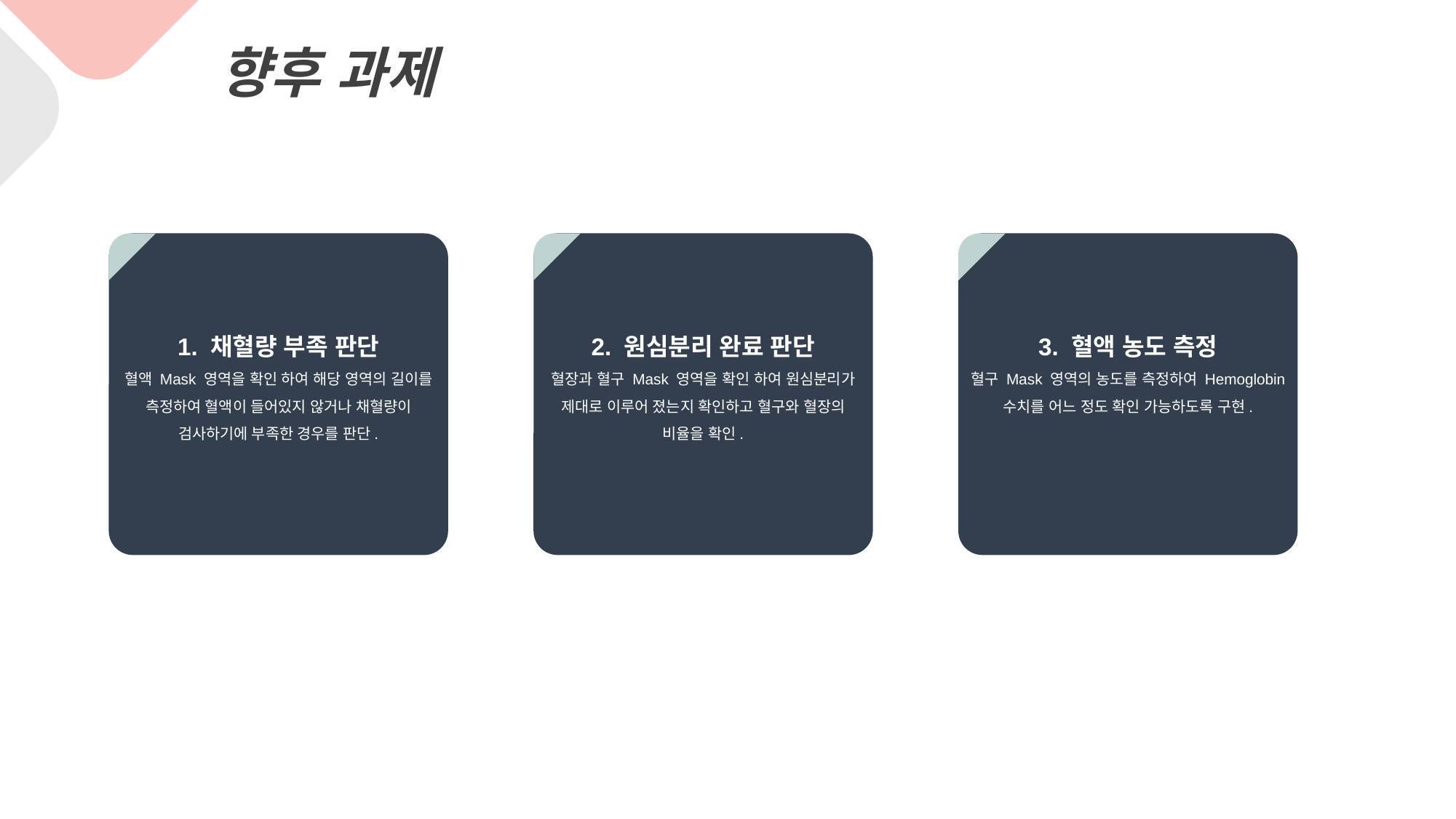

향후 과제

3. 혈액 농도 측정
혈구 Mask 영역의 농도를 측정하여 Hemoglobin 수치를 어느 정도 확인 가능하도록 구현.

2. 원심분리 완료 판단
혈장과 혈구 Mask 영역을 확인 하여 원심분리가 제대로 이루어 졌는지 확인하고 혈구와 혈장의 비율을 확인.

1. 채혈량 부족 판단
혈액 Mask 영역을 확인 하여 해당 영역의 길이를 측정하여 혈액이 들어있지 않거나 채혈량이 검사하기에 부족한 경우를 판단.